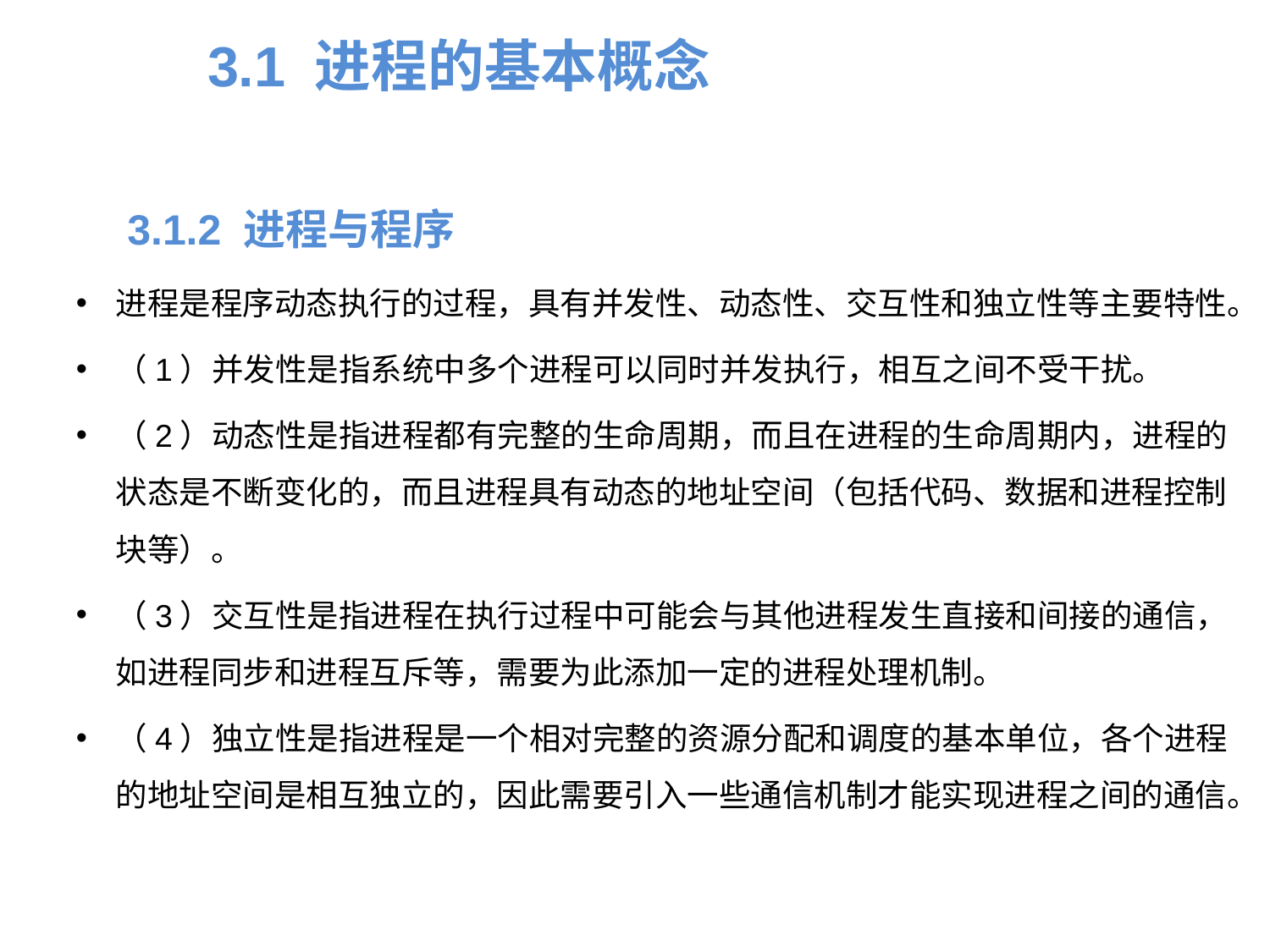

3.1 进程的基本概念
3.1.2 进程与程序
进程是程序动态执行的过程，具有并发性、动态性、交互性和独立性等主要特性。
（1）并发性是指系统中多个进程可以同时并发执行，相互之间不受干扰。
（2）动态性是指进程都有完整的生命周期，而且在进程的生命周期内，进程的状态是不断变化的，而且进程具有动态的地址空间（包括代码、数据和进程控制块等）。
（3）交互性是指进程在执行过程中可能会与其他进程发生直接和间接的通信，如进程同步和进程互斥等，需要为此添加一定的进程处理机制。
（4）独立性是指进程是一个相对完整的资源分配和调度的基本单位，各个进程的地址空间是相互独立的，因此需要引入一些通信机制才能实现进程之间的通信。